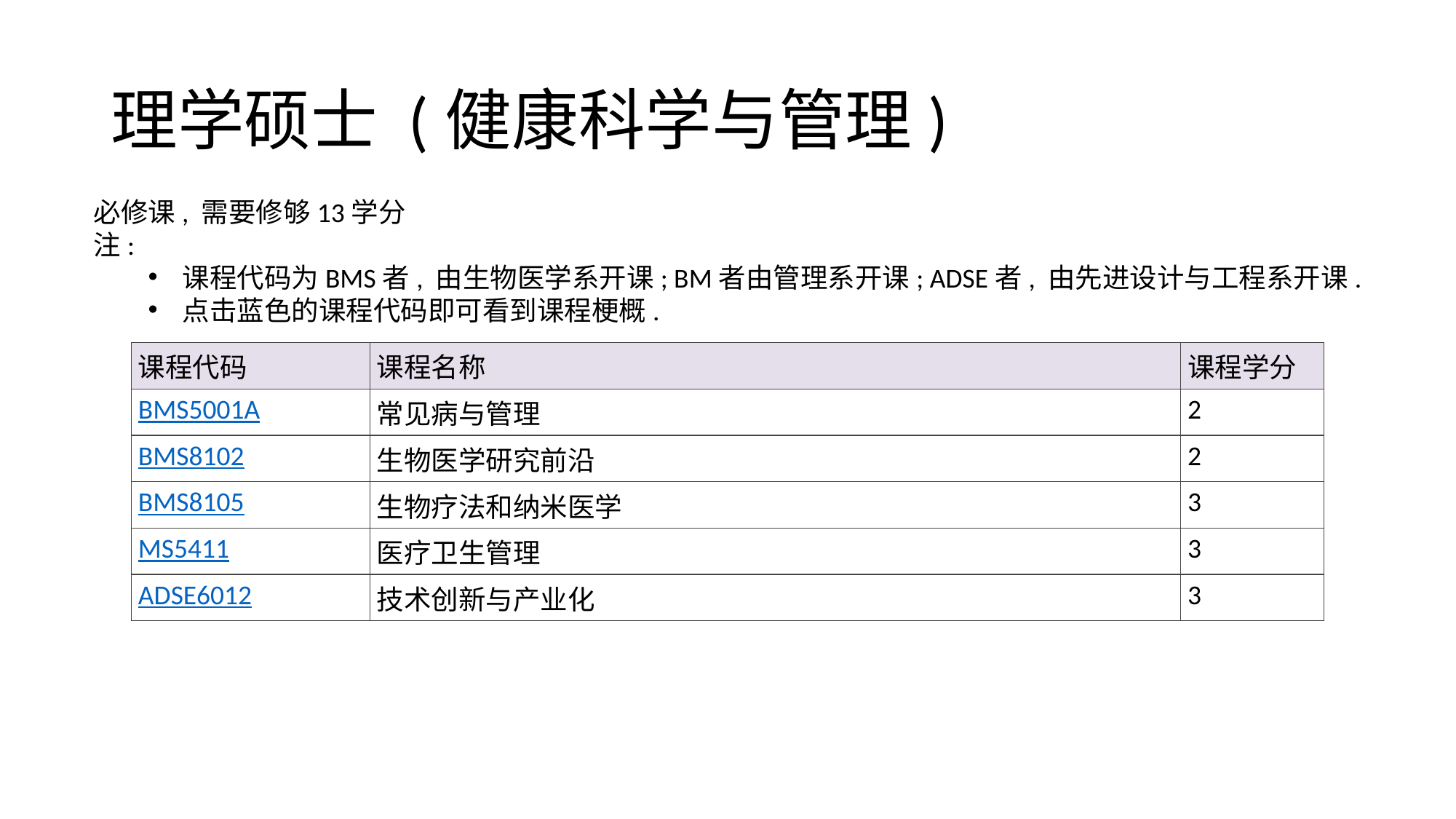

# 理学硕士 (健康科学与管理)
必修课, 需要修够13学分
注:
课程代码为BMS者, 由生物医学系开课; BM者由管理系开课; ADSE者, 由先进设计与工程系开课.
点击蓝色的课程代码即可看到课程梗概.
| 课程代码 | 课程名称 | 课程学分 |
| --- | --- | --- |
| BMS5001A | 常见病与管理 | 2 |
| BMS8102 | 生物医学研究前沿 | 2 |
| BMS8105 | 生物疗法和纳米医学 | 3 |
| MS5411 | 医疗卫生管理 | 3 |
| ADSE6012 | 技术创新与产业化 | 3 |